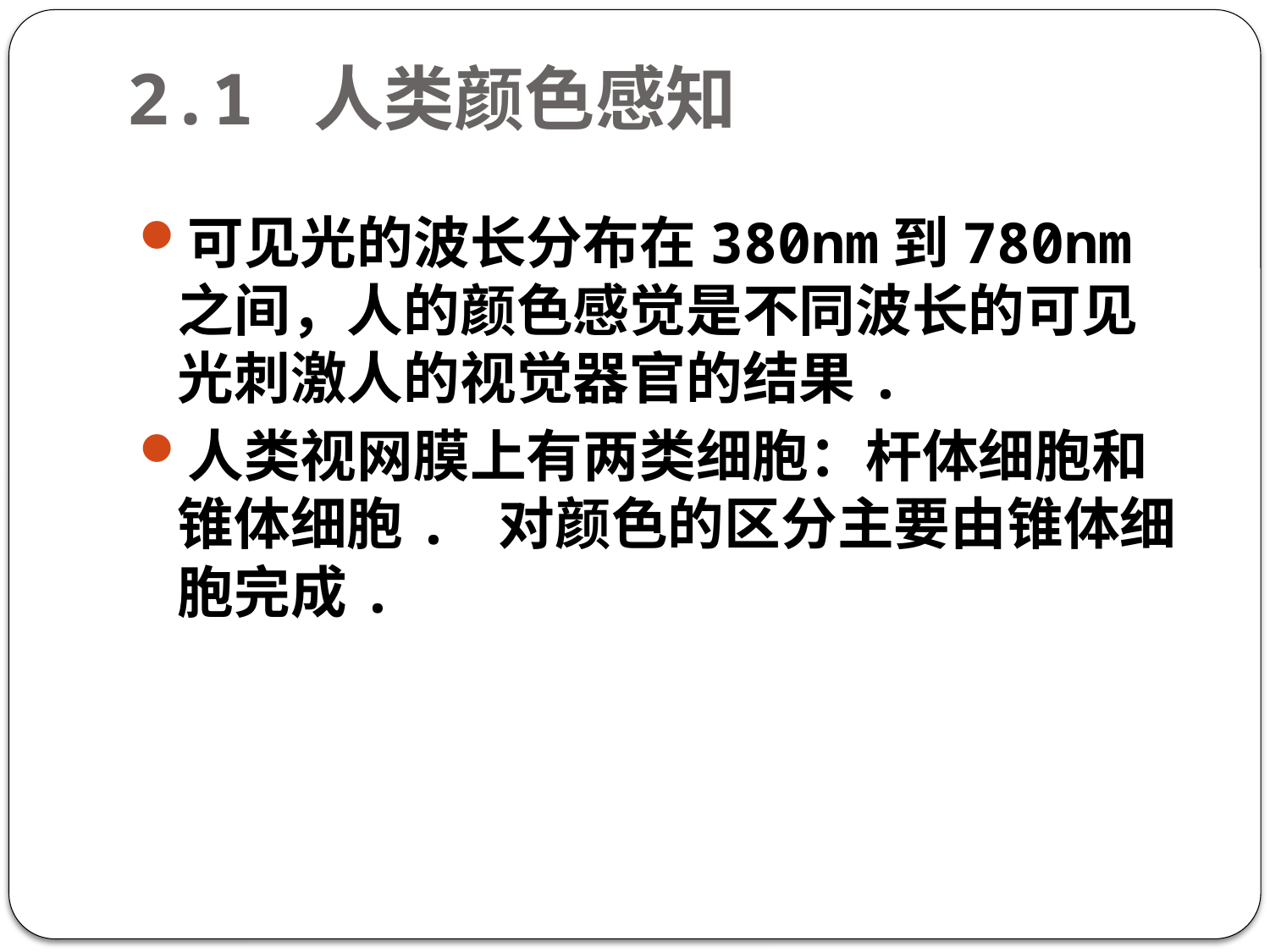

# 2.1 人类颜色感知
可见光的波长分布在380nm到780nm之间，人的颜色感觉是不同波长的可见光刺激人的视觉器官的结果.
人类视网膜上有两类细胞：杆体细胞和锥体细胞. 对颜色的区分主要由锥体细胞完成.